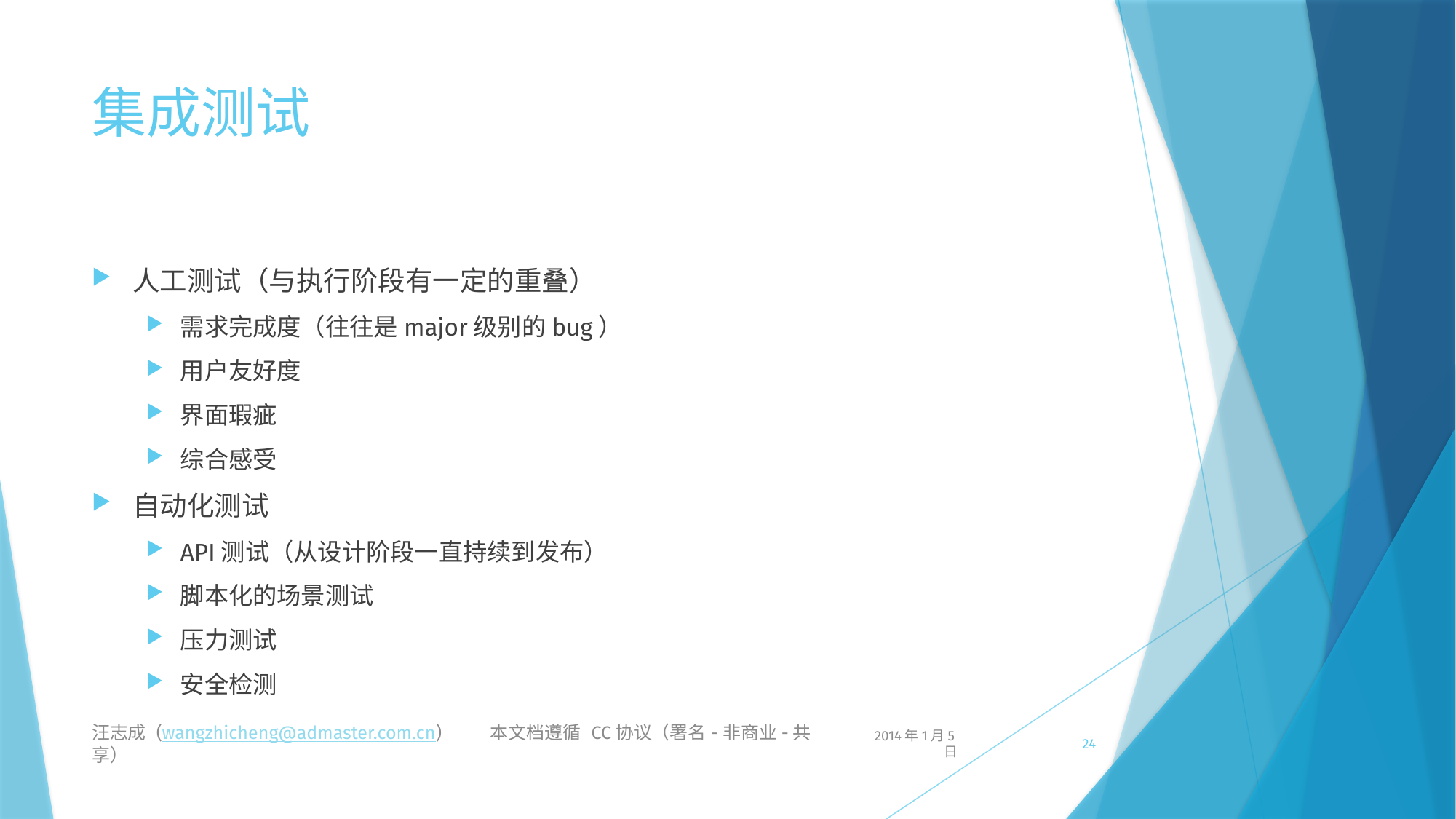

# 集成测试
人工测试（与执行阶段有一定的重叠）
需求完成度（往往是major级别的bug）
用户友好度
界面瑕疵
综合感受
自动化测试
API测试（从设计阶段一直持续到发布）
脚本化的场景测试
压力测试
安全检测
汪志成 (wangzhicheng@admaster.com.cn)         本文档遵循 CC协议（署名-非商业-共享）
2014年1月5日
24